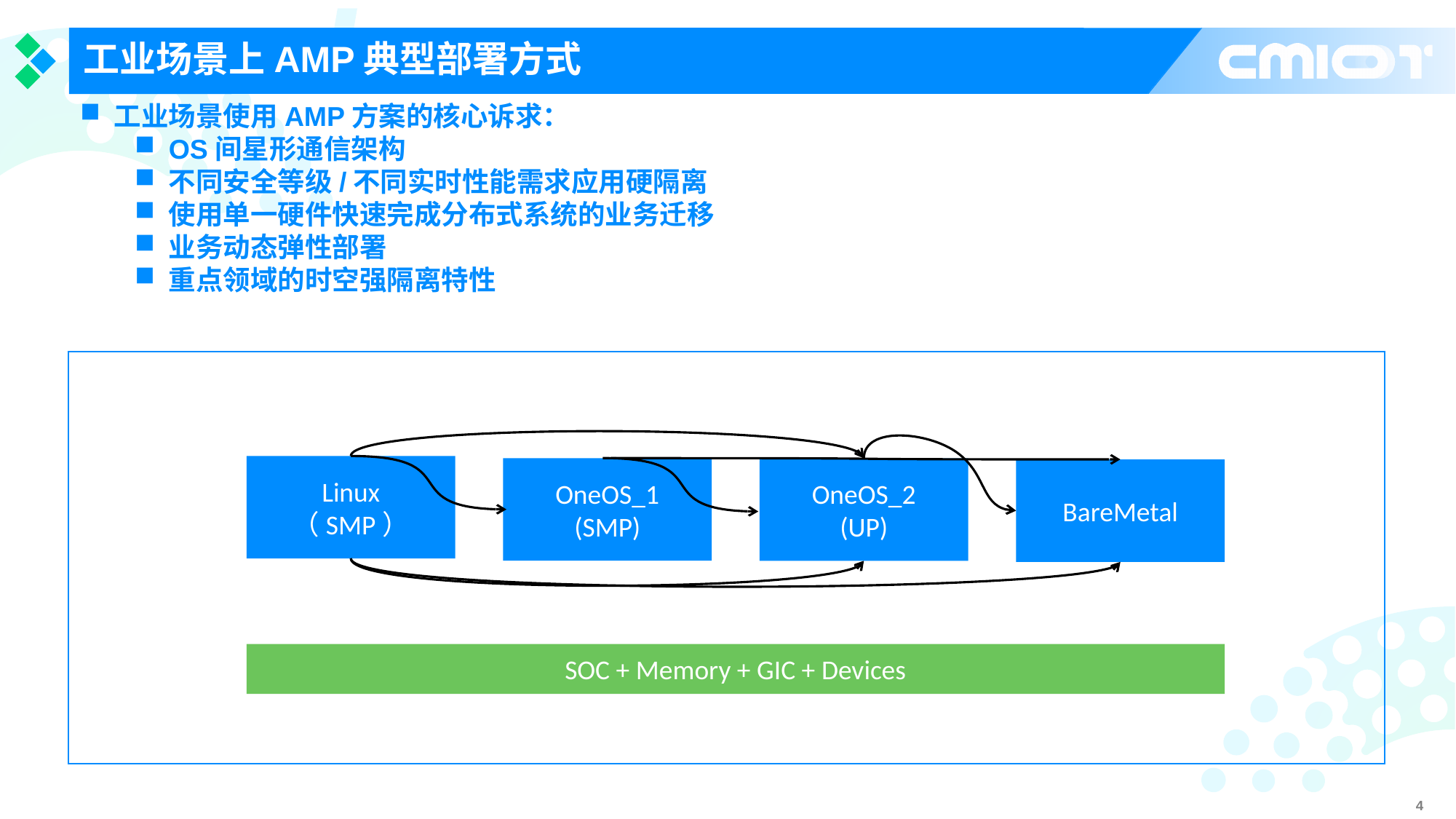

工业场景上AMP典型部署方式
工业场景使用AMP方案的核心诉求：
OS间星形通信架构
不同安全等级/不同实时性能需求应用硬隔离
使用单一硬件快速完成分布式系统的业务迁移
业务动态弹性部署
重点领域的时空强隔离特性

Linux
（SMP）
OneOS_1
(SMP)
OneOS_2
(UP)
BareMetal
SOC + Memory + GIC + Devices